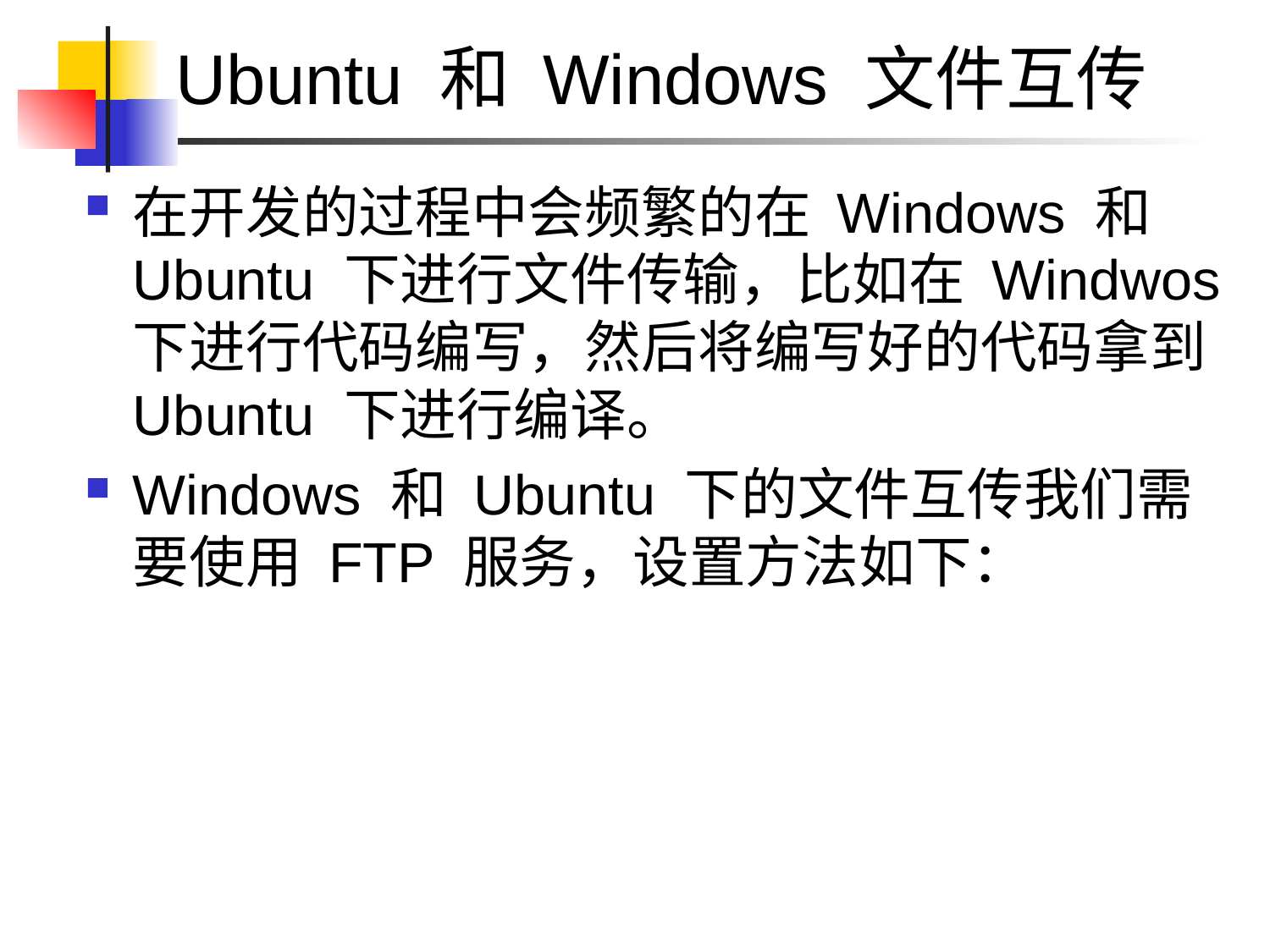

# Ubuntu 和 Windows 文件互传
在开发的过程中会频繁的在 Windows 和 Ubuntu 下进行文件传输，比如在 Windwos 下进行代码编写，然后将编写好的代码拿到 Ubuntu 下进行编译。
Windows 和 Ubuntu 下的文件互传我们需要使用 FTP 服务，设置方法如下：